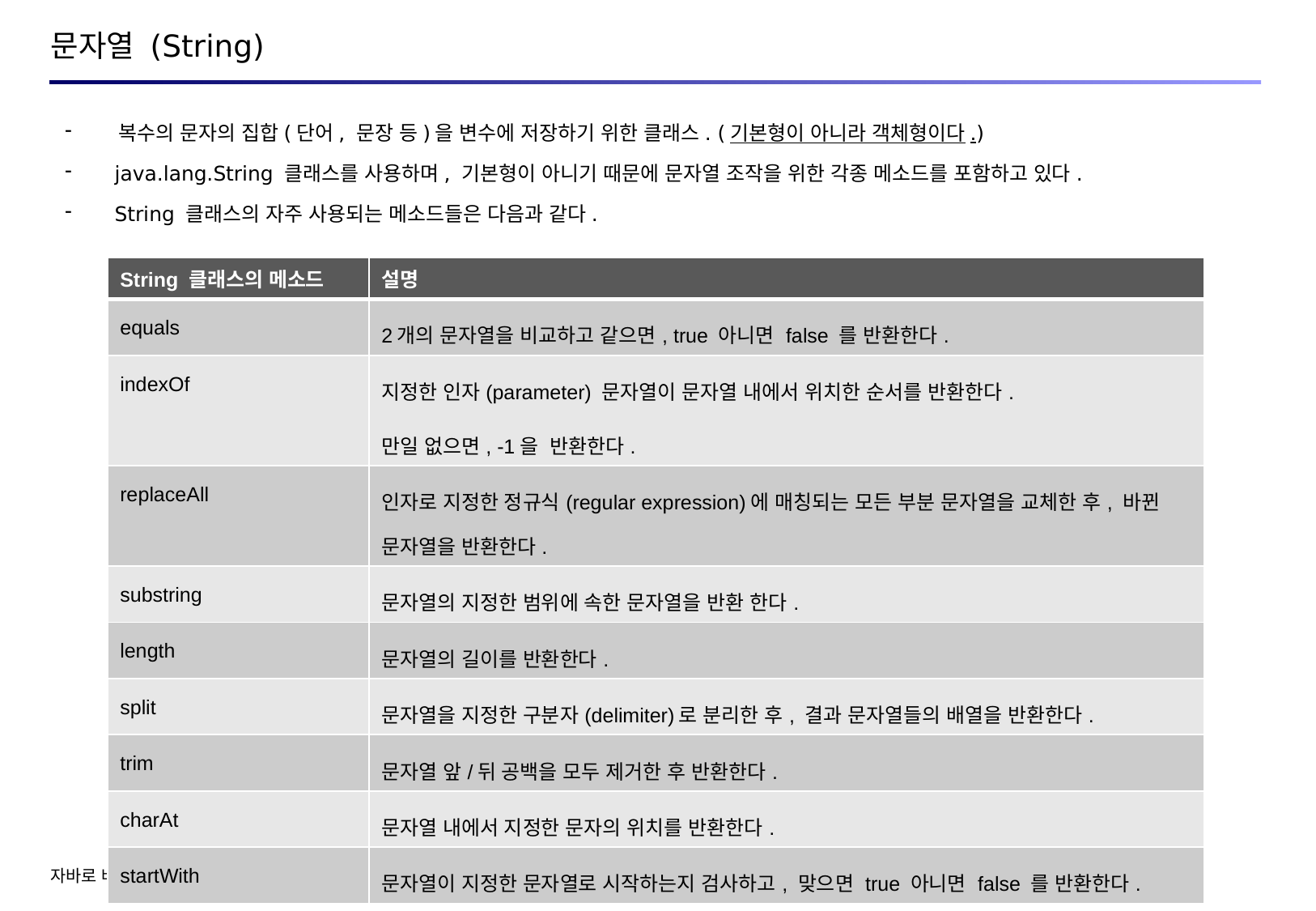

# 문자열 (String)
 복수의 문자의 집합(단어, 문장 등)을 변수에 저장하기 위한 클래스. (기본형이 아니라 객체형이다.)
 java.lang.String 클래스를 사용하며, 기본형이 아니기 때문에 문자열 조작을 위한 각종 메소드를 포함하고 있다.
 String 클래스의 자주 사용되는 메소드들은 다음과 같다.
| String 클래스의 메소드 | 설명 |
| --- | --- |
| equals | 2개의 문자열을 비교하고 같으면, true 아니면 false 를 반환한다. |
| indexOf | 지정한 인자(parameter) 문자열이 문자열 내에서 위치한 순서를 반환한다. 만일 없으면, -1을 반환한다. |
| replaceAll | 인자로 지정한 정규식(regular expression)에 매칭되는 모든 부분 문자열을 교체한 후, 바뀐 문자열을 반환한다. |
| substring | 문자열의 지정한 범위에 속한 문자열을 반환 한다. |
| length | 문자열의 길이를 반환한다. |
| split | 문자열을 지정한 구분자(delimiter)로 분리한 후, 결과 문자열들의 배열을 반환한다. |
| trim | 문자열 앞/뒤 공백을 모두 제거한 후 반환한다. |
| charAt | 문자열 내에서 지정한 문자의 위치를 반환한다. |
| startWith | 문자열이 지정한 문자열로 시작하는지 검사하고, 맞으면 true 아니면 false 를 반환한다. |